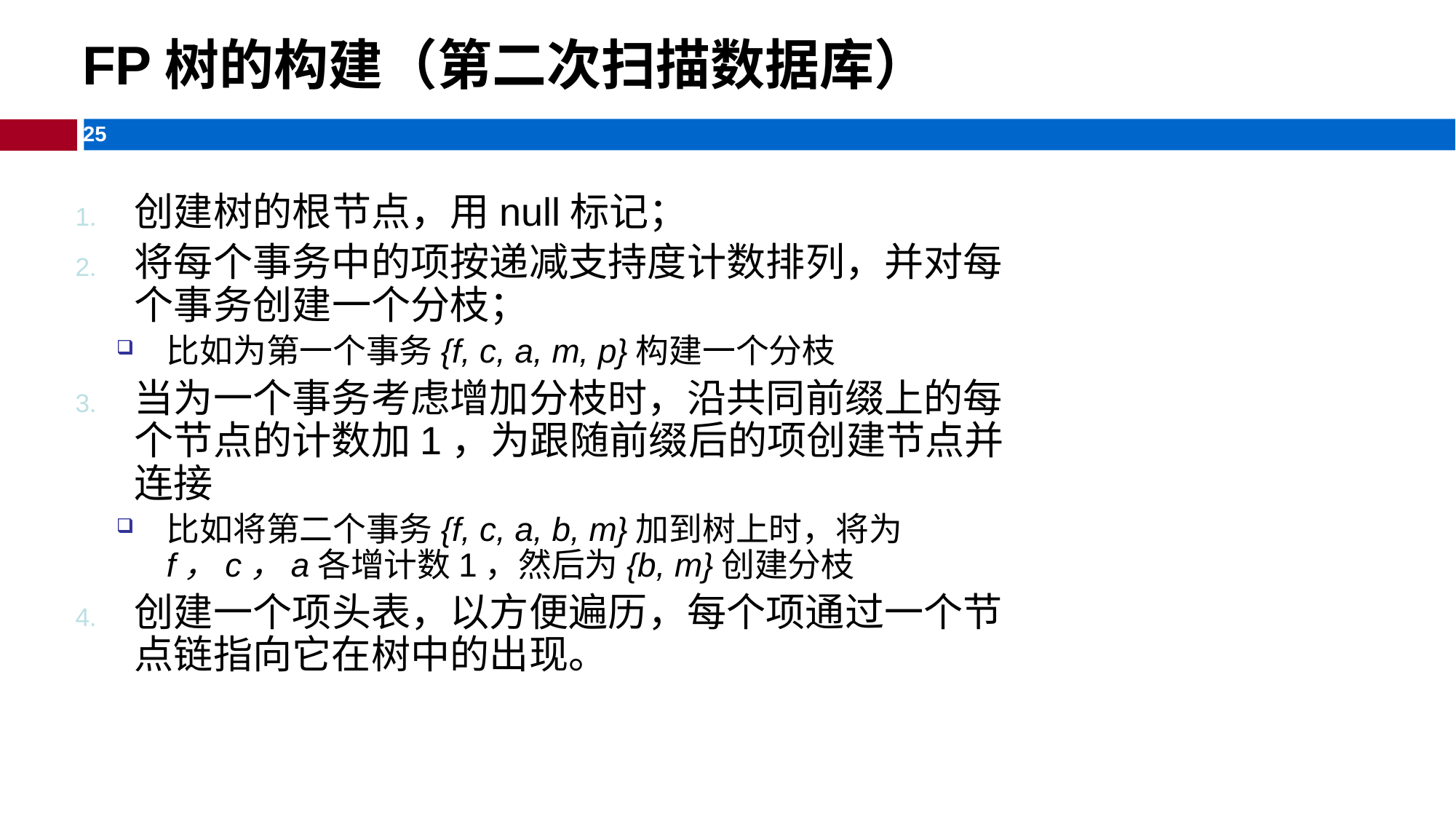

FP树的构建（第二次扫描数据库）
创建树的根节点，用null标记；
将每个事务中的项按递减支持度计数排列，并对每个事务创建一个分枝；
比如为第一个事务{f, c, a, m, p}构建一个分枝
当为一个事务考虑增加分枝时，沿共同前缀上的每个节点的计数加1，为跟随前缀后的项创建节点并连接
比如将第二个事务{f, c, a, b, m}加到树上时，将为f，c，a各增计数1，然后为{b, m}创建分枝
创建一个项头表，以方便遍历，每个项通过一个节点链指向它在树中的出现。